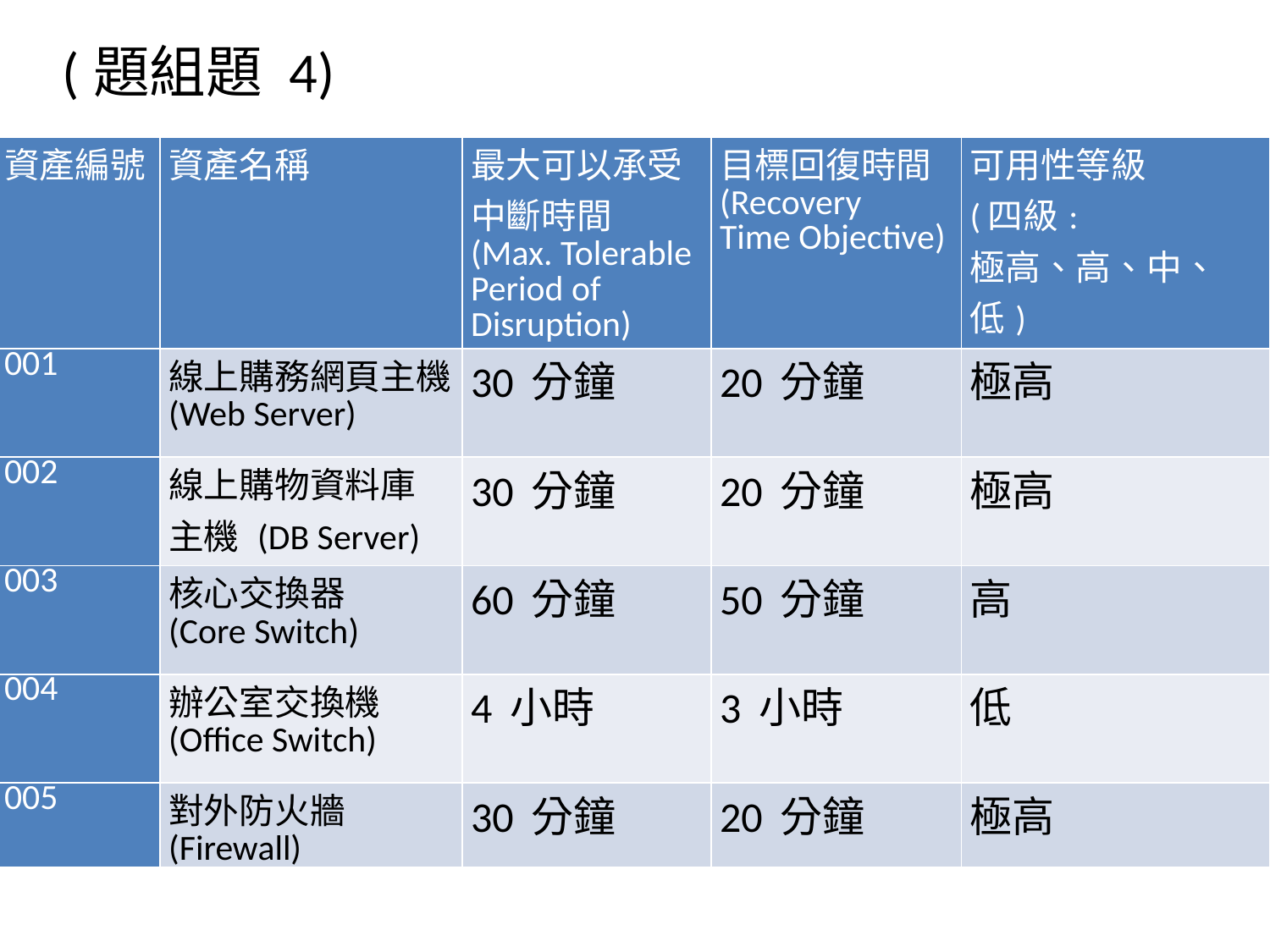

(題組題 4)
| 資產編號 | 資產名稱 | 最大可以承受 中斷時間 (Max. Tolerable Period of Disruption) | 目標回復時間 (Recovery Time Objective) | 可用性等級 (四級: 極高、高、中、低) |
| --- | --- | --- | --- | --- |
| 001 | 線上購務網頁主機 (Web Server) | 30 分鐘 | 20 分鐘 | 極高 |
| 002 | 線上購物資料庫 主機 (DB Server) | 30 分鐘 | 20 分鐘 | 極高 |
| 003 | 核心交換器 (Core Switch) | 60 分鐘 | 50 分鐘 | 高 |
| 004 | 辦公室交換機 (Office Switch) | 4 小時 | 3 小時 | 低 |
| 005 | 對外防火牆 (Firewall) | 30 分鐘 | 20 分鐘 | 極高 |